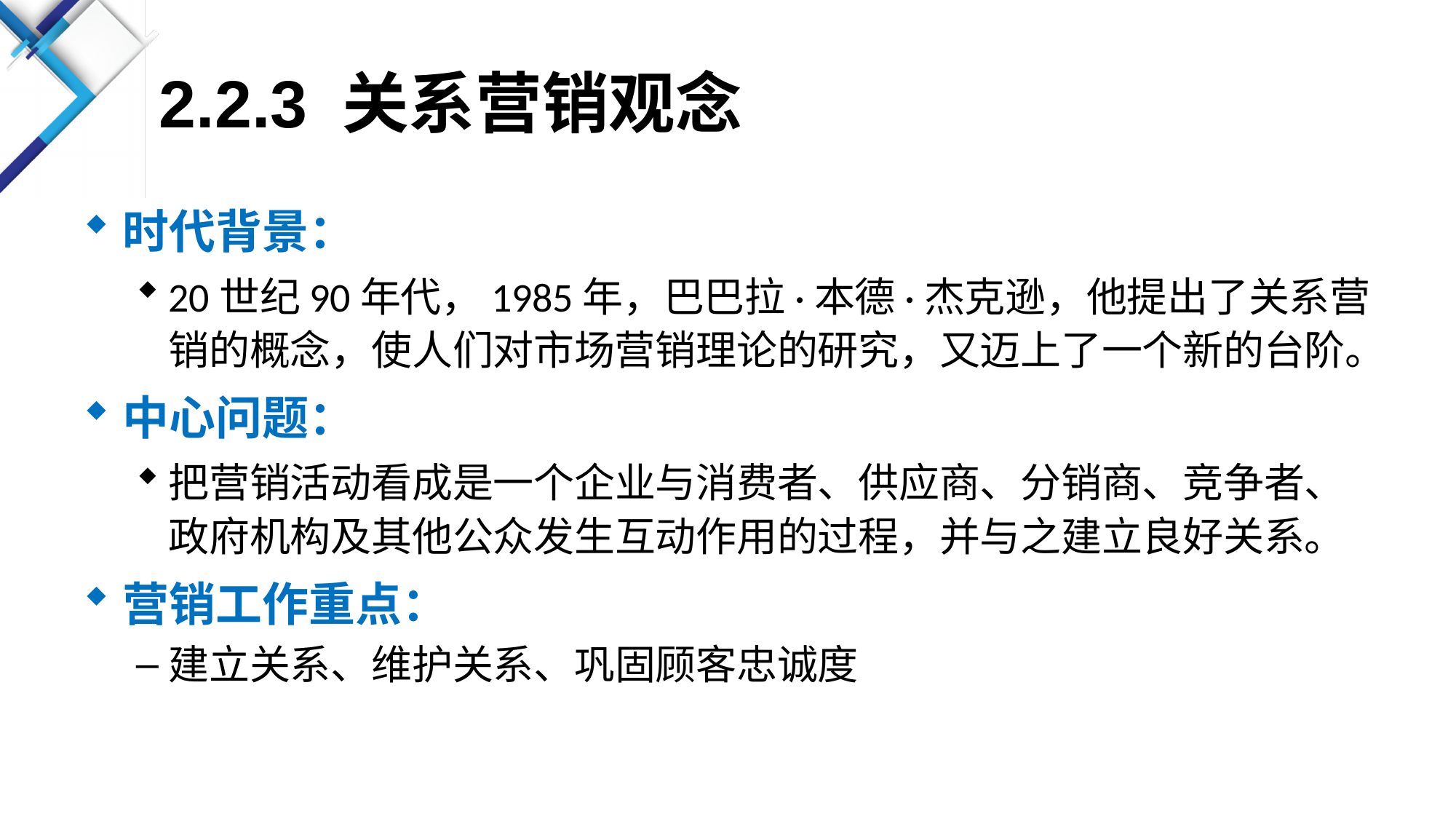

# 2.2.3 关系营销观念
时代背景：
20世纪90年代，1985年，巴巴拉·本德·杰克逊，他提出了关系营销的概念，使人们对市场营销理论的研究，又迈上了一个新的台阶。
中心问题：
把营销活动看成是一个企业与消费者、供应商、分销商、竞争者、政府机构及其他公众发生互动作用的过程，并与之建立良好关系。
营销工作重点：
建立关系、维护关系、巩固顾客忠诚度